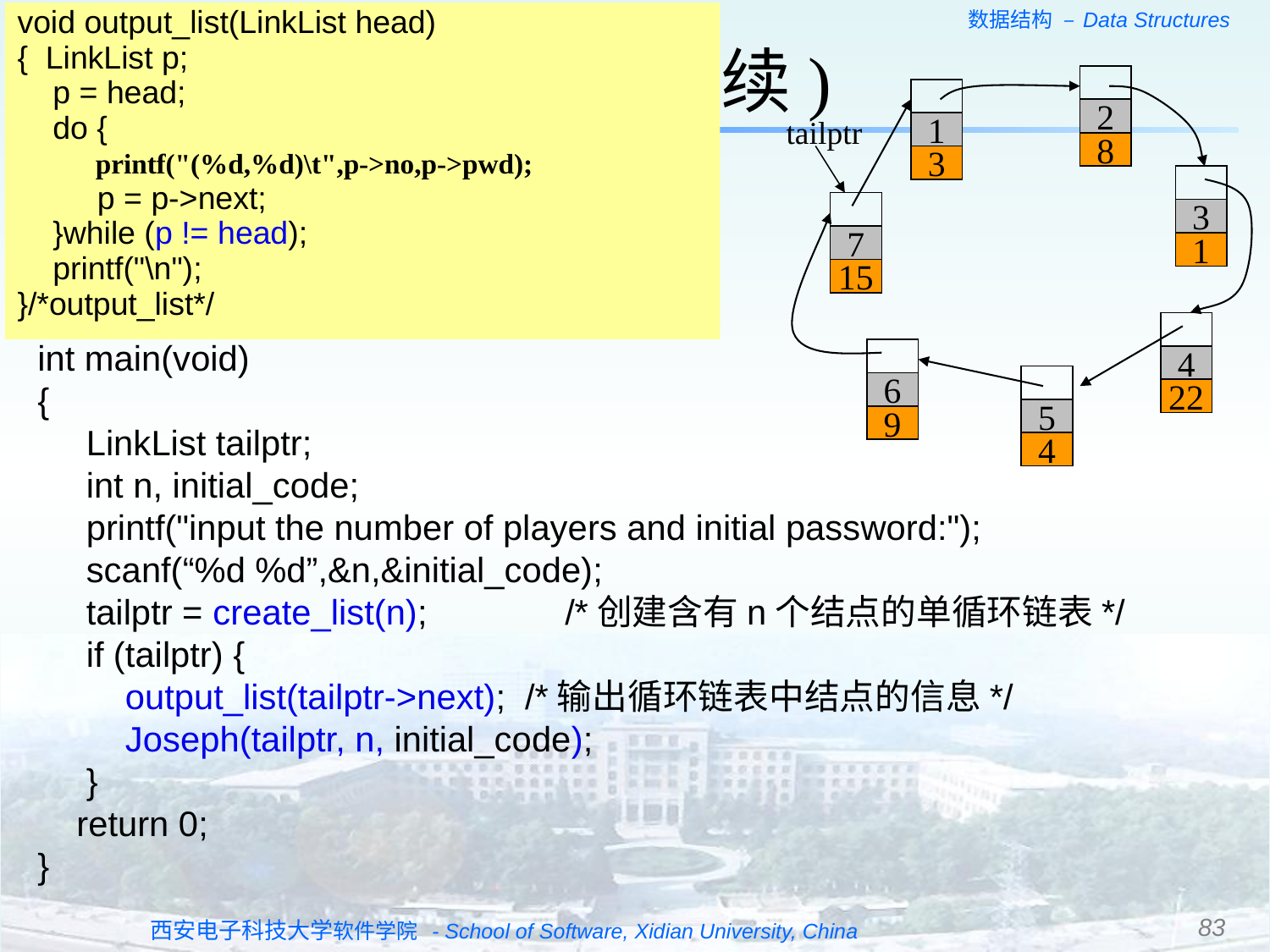

Joseph问题代码(续)
void output_list(LinkList head)
{  LinkList p;
    p = head;
    do {
         printf("(%d,%d)\t",p->no,p->pwd);
         p = p->next;
    }while (p != head);
    printf("\n");
}/*output_list*/

2
tailptr
1
8

3

3

7
1
15

4

6
22
5
9
4
int main(void)
{
     LinkList tailptr;
     int n, initial_code;
     printf("input the number of players and initial password:");
     scanf(“%d %d”,&n,&initial_code);
     tailptr = create_list(n);   	  /*创建含有n个结点的单循环链表*/
     if (tailptr) {
         output_list(tailptr->next);  /*输出循环链表中结点的信息*/
         Joseph(tailptr, n, initial_code);
     }
    return 0;
}
83